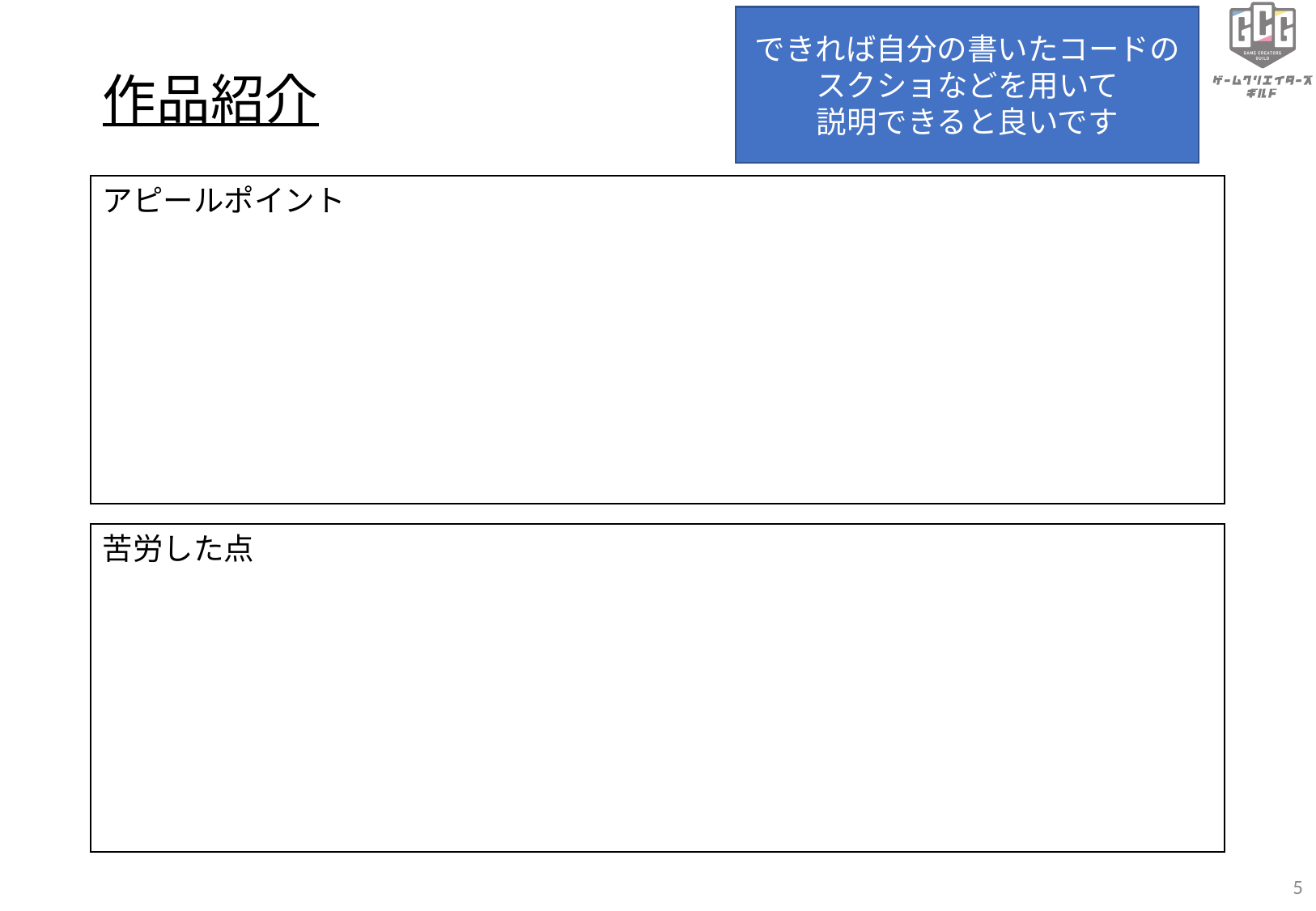

できれば自分の書いたコードの
スクショなどを用いて
説明できると良いです
# 作品紹介
アピールポイント
苦労した点
5